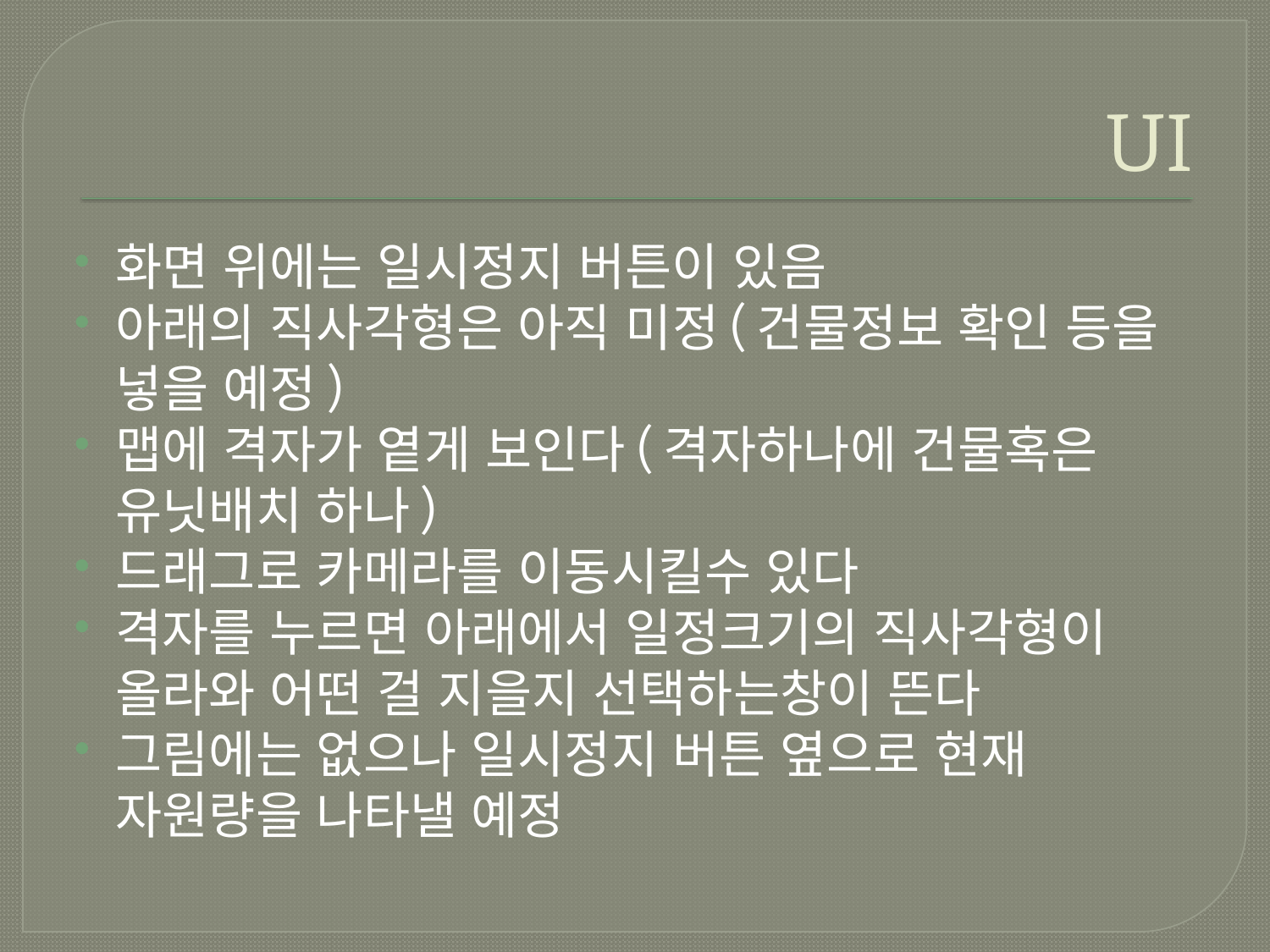

# UI
화면 위에는 일시정지 버튼이 있음
아래의 직사각형은 아직 미정(건물정보 확인 등을 넣을 예정)
맵에 격자가 옅게 보인다(격자하나에 건물혹은 유닛배치 하나)
드래그로 카메라를 이동시킬수 있다
격자를 누르면 아래에서 일정크기의 직사각형이 올라와 어떤 걸 지을지 선택하는창이 뜬다
그림에는 없으나 일시정지 버튼 옆으로 현재 자원량을 나타낼 예정